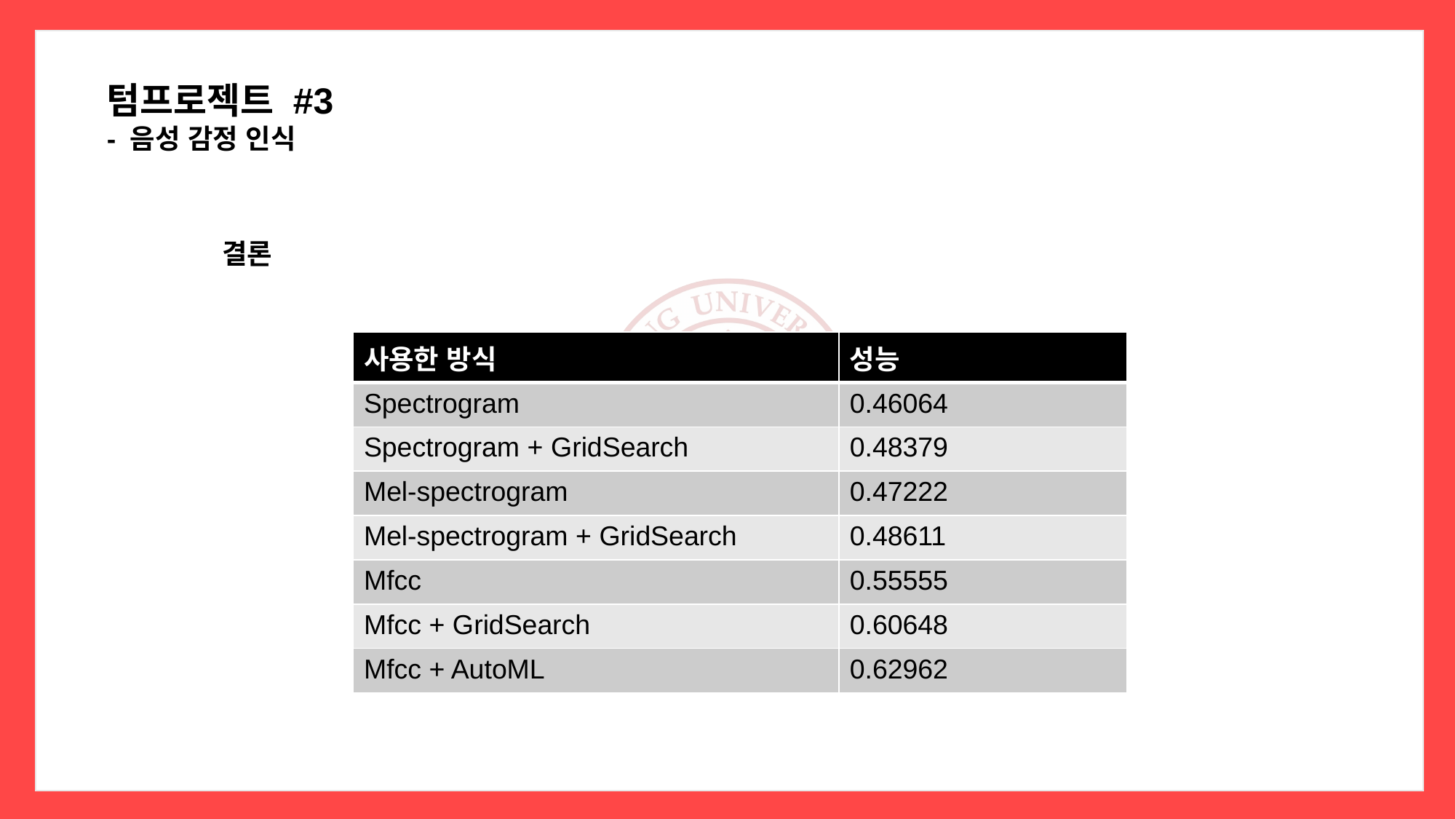

텀프로젝트 #3
- 음성 감정 인식
결론

| 사용한 방식 | 성능 |
| --- | --- |
| Spectrogram | 0.46064 |
| Spectrogram + GridSearch | 0.48379 |
| Mel-spectrogram | 0.47222 |
| Mel-spectrogram + GridSearch | 0.48611 |
| Mfcc | 0.55555 |
| Mfcc + GridSearch | 0.60648 |
| Mfcc + AutoML | 0.62962 |